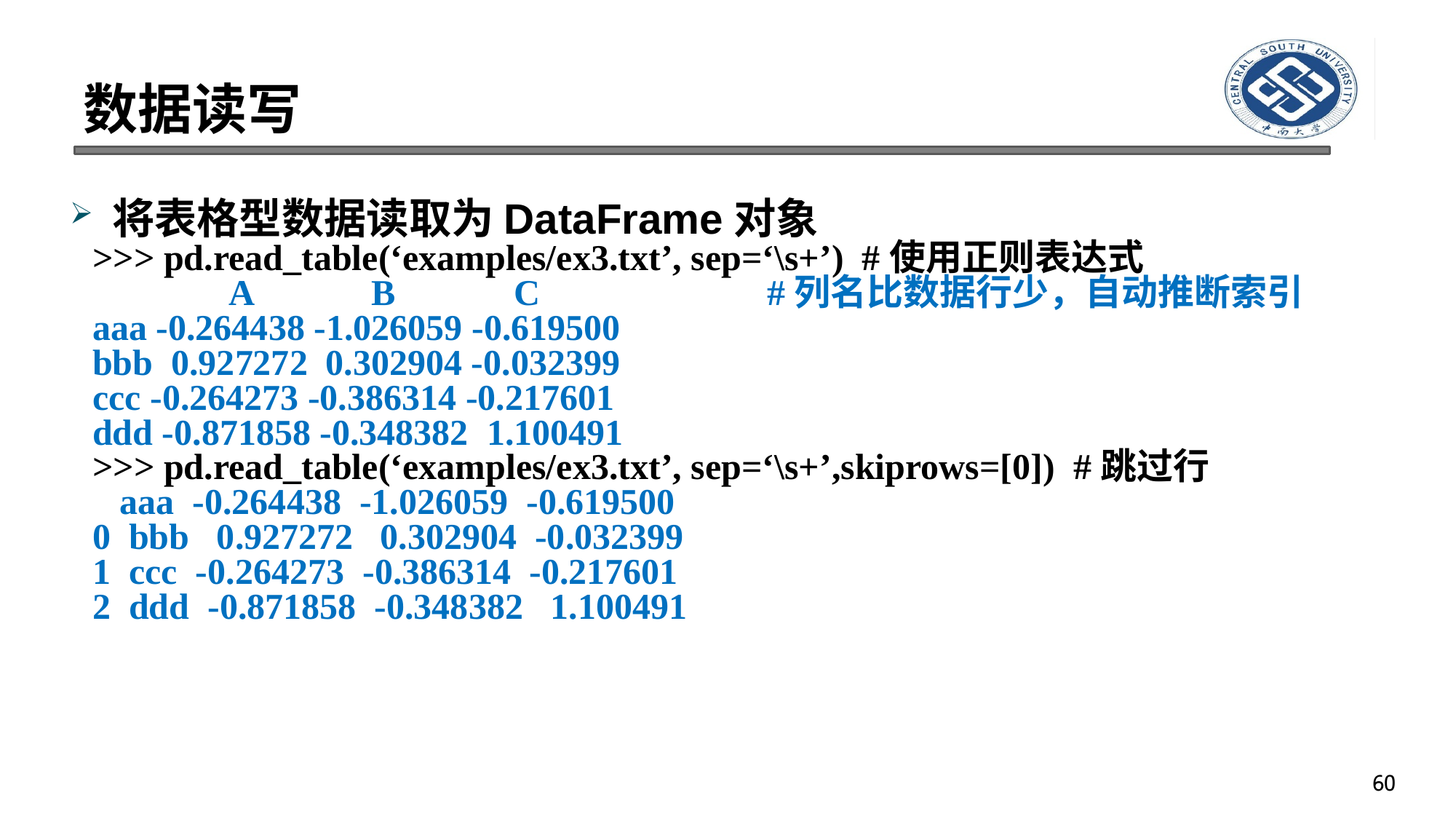

# 数据读写
将表格型数据读取为DataFrame对象
>>> pd.read_table(‘examples/ex3.txt’, sep=‘\s+’)  #使用正则表达式
               A             B             C                         #列名比数据行少，自动推断索引
aaa -0.264438 -1.026059 -0.619500
bbb  0.927272  0.302904 -0.032399
ccc -0.264273 -0.386314 -0.217601
ddd -0.871858 -0.348382  1.100491
>>> pd.read_table(‘examples/ex3.txt’, sep=‘\s+’,skiprows=[0])  #跳过行
   aaa  -0.264438  -1.026059  -0.619500
0  bbb   0.927272   0.302904  -0.032399
1  ccc  -0.264273  -0.386314  -0.217601
2  ddd  -0.871858  -0.348382   1.100491

60